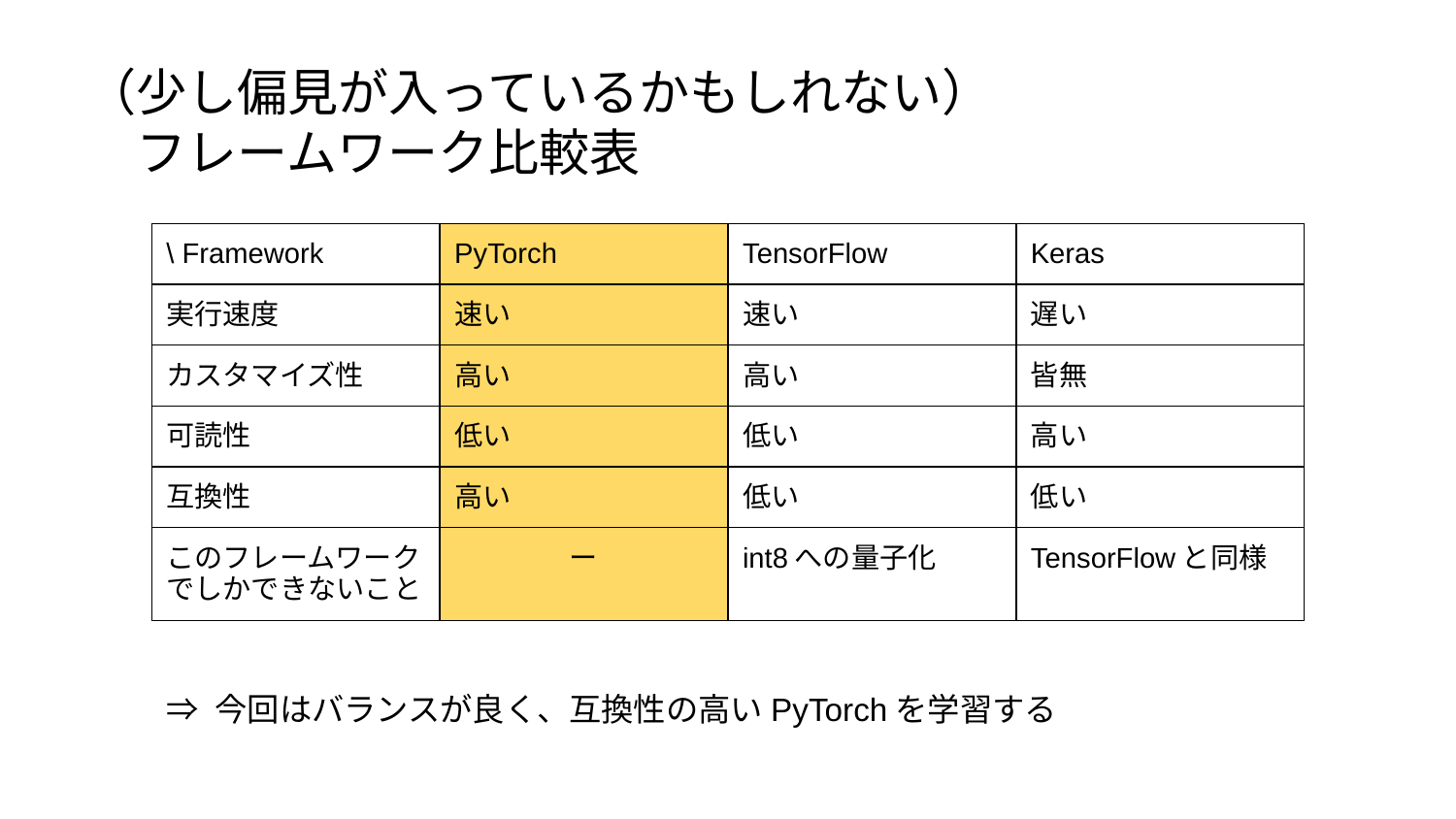

（少し偏見が入っているかもしれない）
　フレームワーク比較表
| \ Framework | PyTorch | TensorFlow | Keras |
| --- | --- | --- | --- |
| 実行速度 | 速い | 速い | 遅い |
| カスタマイズ性 | 高い | 高い | 皆無 |
| 可読性 | 低い | 低い | 高い |
| 互換性 | 高い | 低い | 低い |
| このフレームワークでしかできないこと | ー | int8への量子化 | TensorFlowと同様 |
⇒ 今回はバランスが良く、互換性の高いPyTorchを学習する